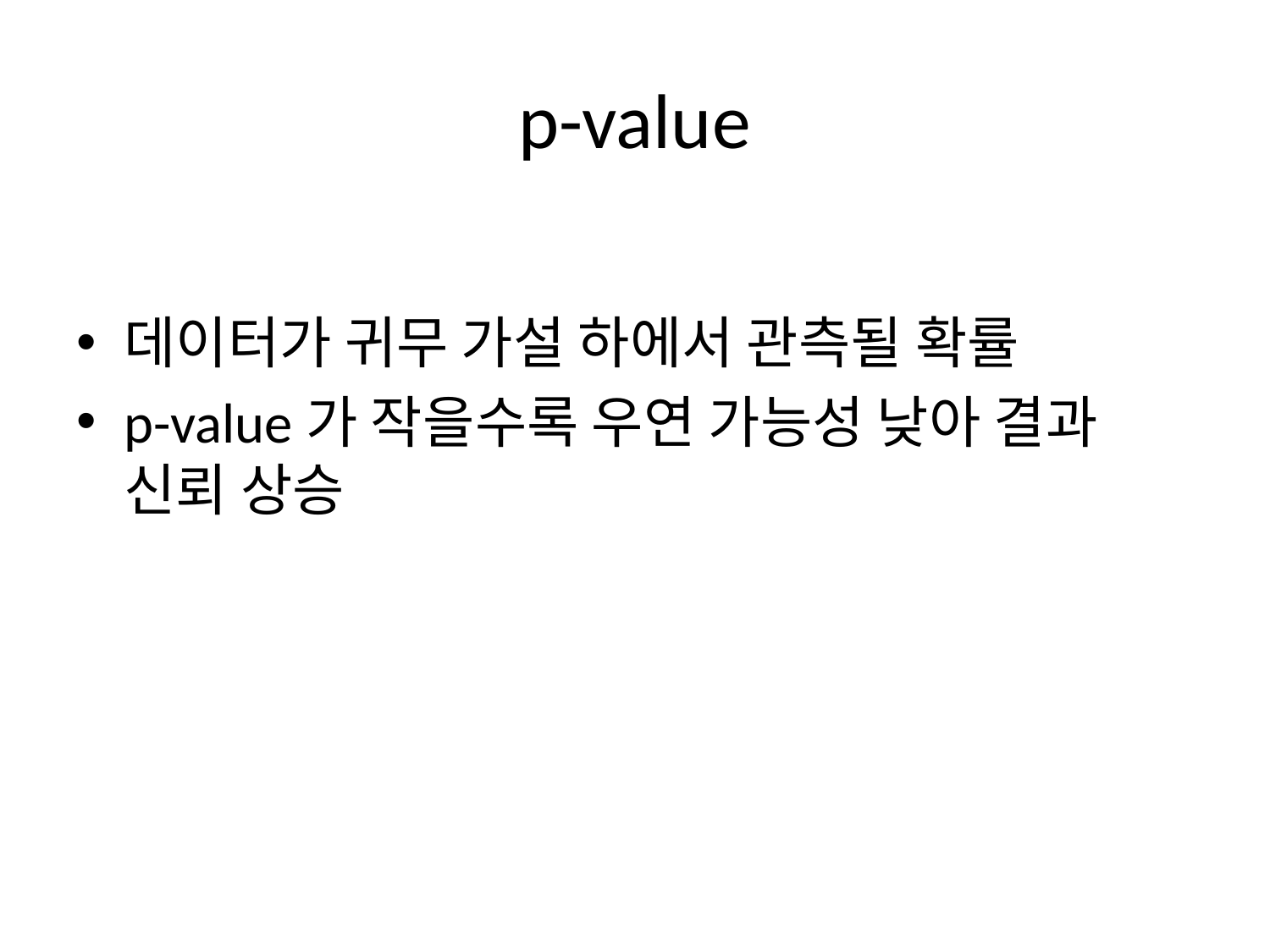

# p-value

데이터가 귀무 가설 하에서 관측될 확률
p-value가 작을수록 우연 가능성 낮아 결과 신뢰 상승